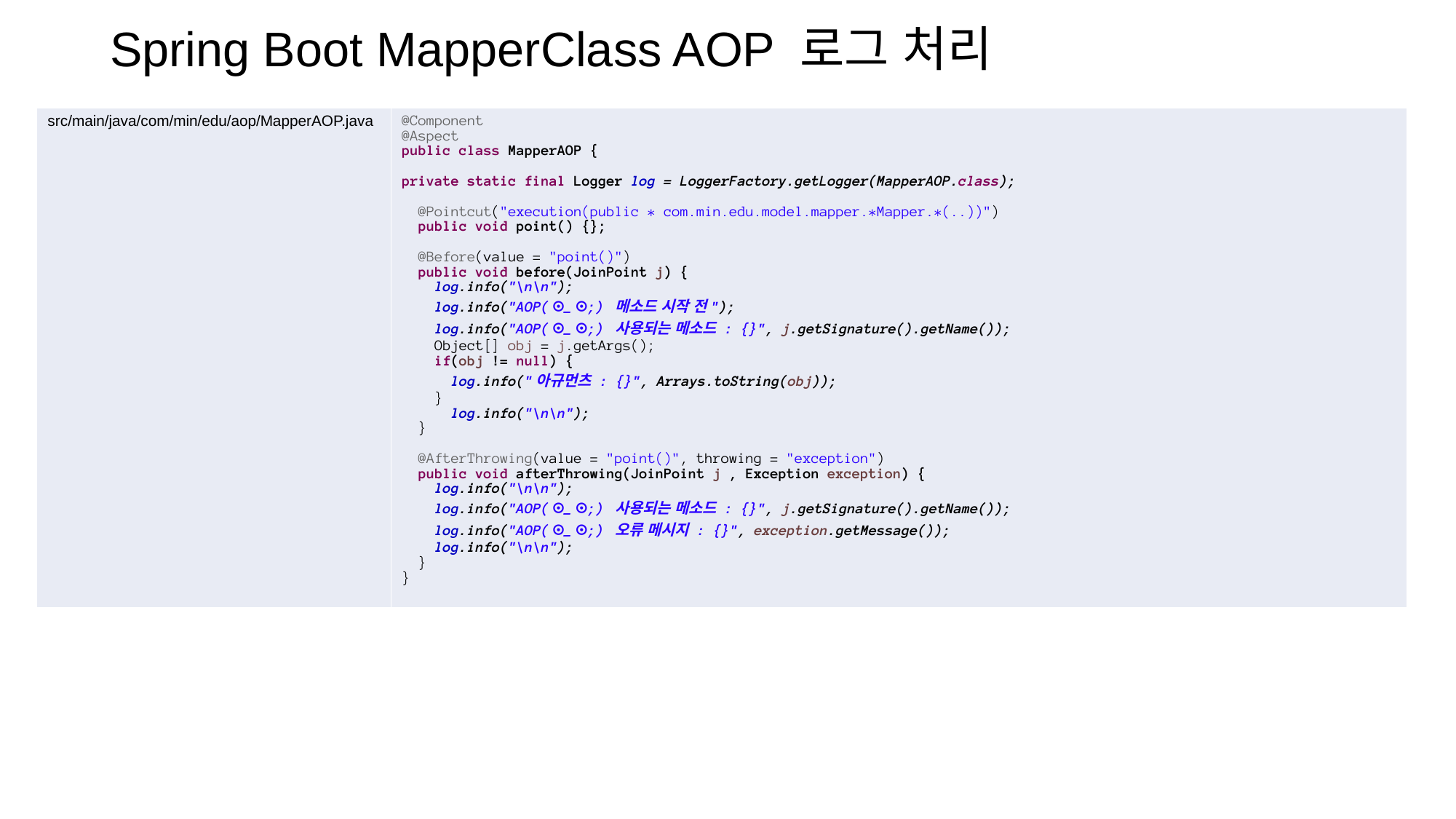

Spring Boot MapperClass AOP 로그 처리
| src/main/java/com/min/edu/aop/MapperAOP.java | @Component @Aspect public class MapperAOP { private static final Logger log = LoggerFactory.getLogger(MapperAOP.class); @Pointcut("execution(public \* com.min.edu.model.mapper.\*Mapper.\*(..))") public void point() {}; @Before(value = "point()") public void before(JoinPoint j) { log.info("\n\n"); log.info("AOP(⊙\_⊙;) 메소드 시작 전"); log.info("AOP(⊙\_⊙;) 사용되는 메소드 : {}", j.getSignature().getName()); Object[] obj = j.getArgs(); if(obj != null) { log.info("아규먼츠 : {}", Arrays.toString(obj)); } log.info("\n\n"); } @AfterThrowing(value = "point()", throwing = "exception") public void afterThrowing(JoinPoint j , Exception exception) { log.info("\n\n"); log.info("AOP(⊙\_⊙;) 사용되는 메소드 : {}", j.getSignature().getName()); log.info("AOP(⊙\_⊙;) 오류 메시지 : {}", exception.getMessage()); log.info("\n\n"); } } |
| --- | --- |